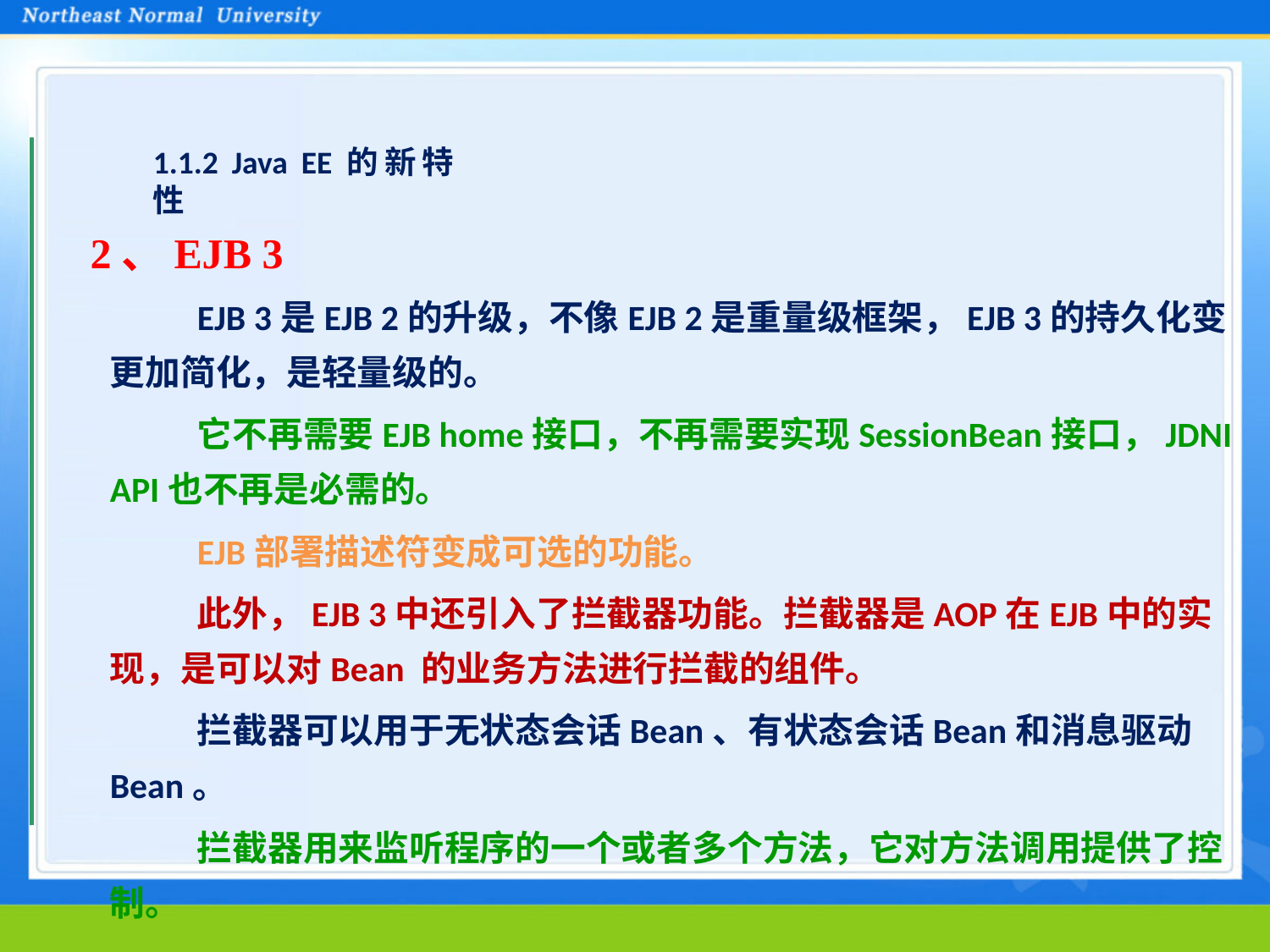

#
1.1.2 Java EE的新特性
2、EJB 3
EJB 3是EJB 2的升级，不像EJB 2是重量级框架，EJB 3的持久化变更加简化，是轻量级的。
它不再需要EJB home接口，不再需要实现SessionBean接口，JDNI API也不再是必需的。
EJB部署描述符变成可选的功能。
此外，EJB 3中还引入了拦截器功能。拦截器是AOP在EJB中的实现，是可以对Bean 的业务方法进行拦截的组件。
拦截器可以用于无状态会话Bean、有状态会话Bean和消息驱动Bean。
拦截器用来监听程序的一个或者多个方法，它对方法调用提供了控制。